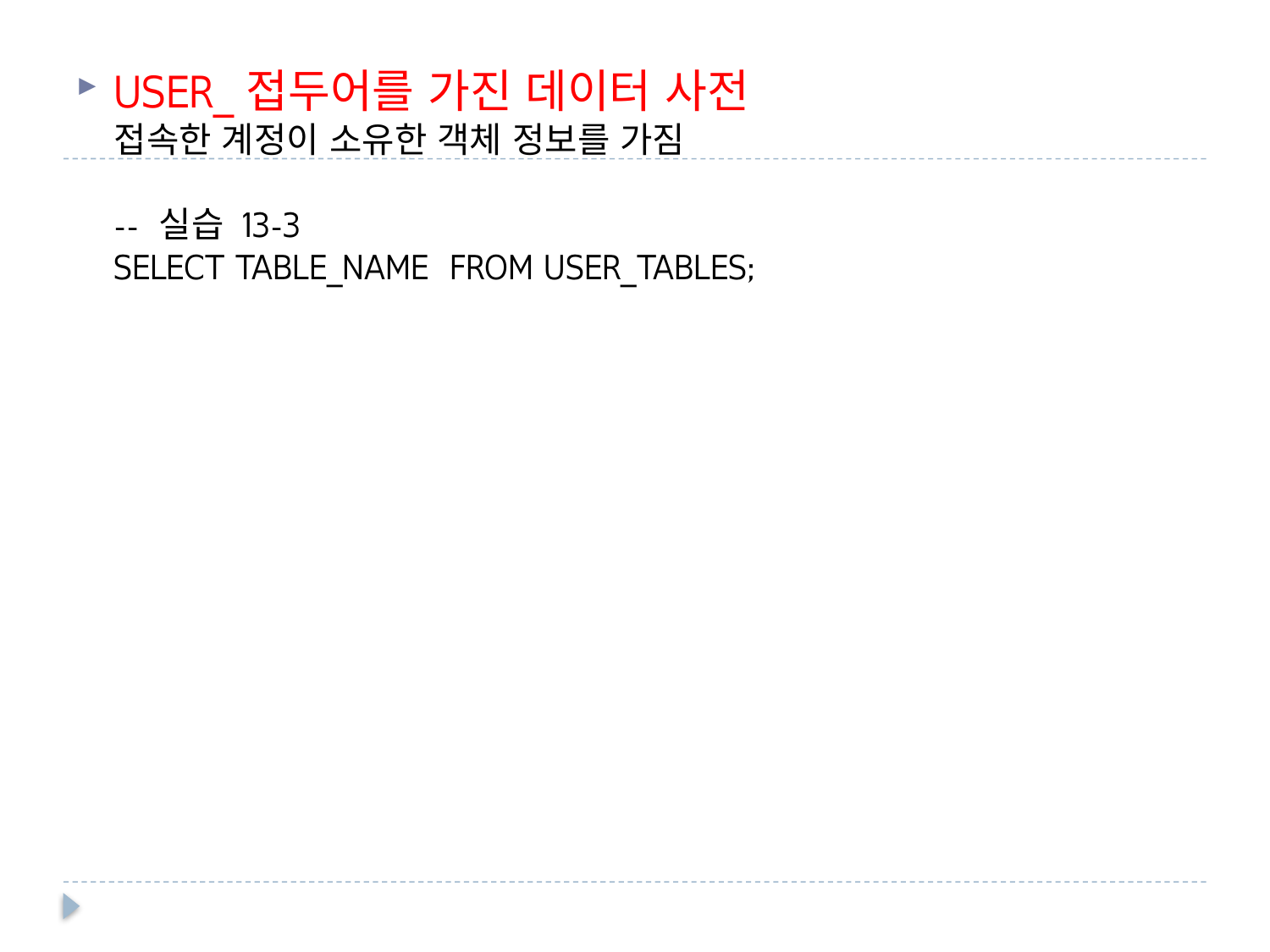

USER_접두어를 가진 데이터 사전
접속한 계정이 소유한 객체 정보를 가짐
-- 실습 13-3
SELECT TABLE_NAME  FROM USER_TABLES;